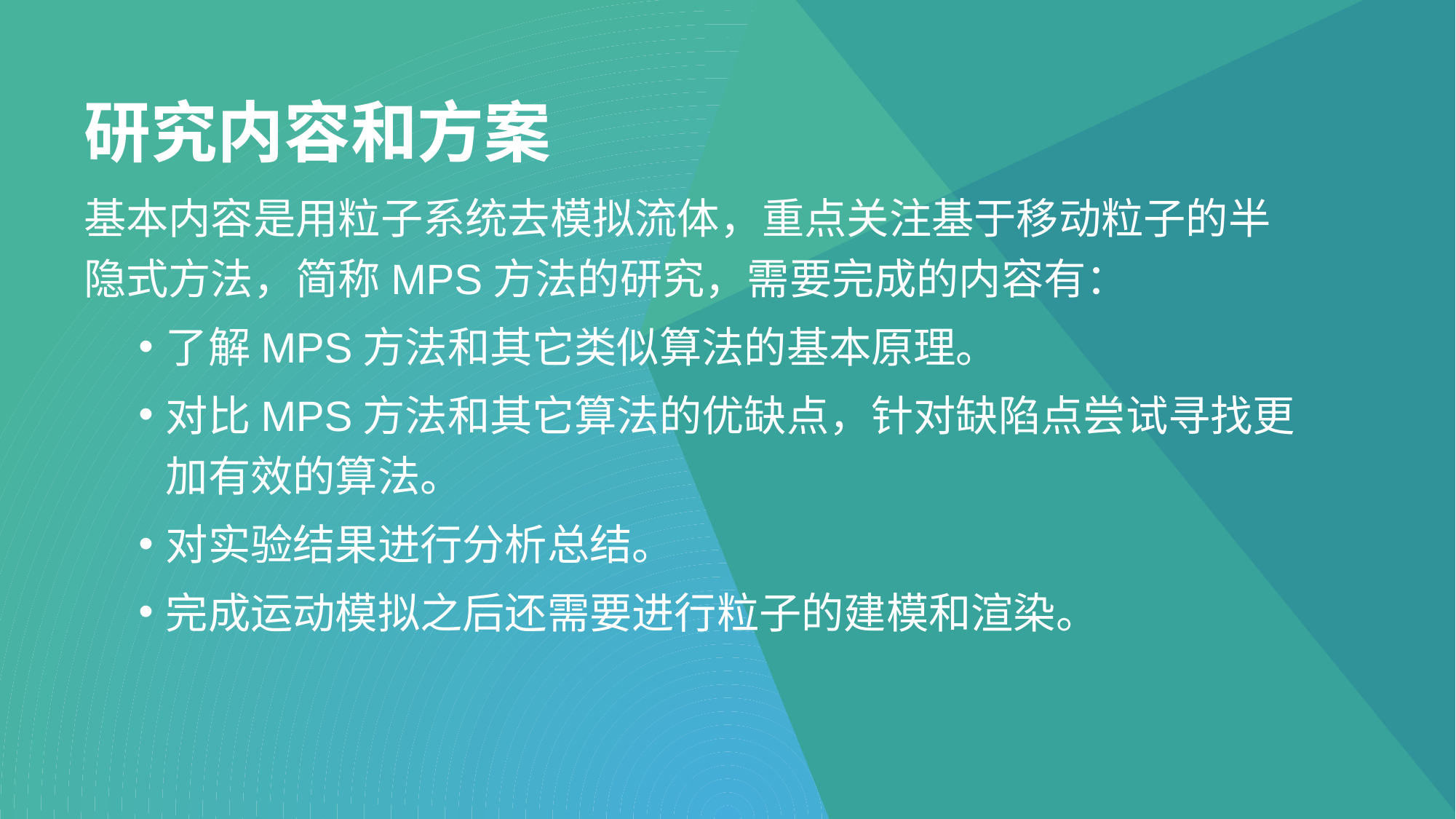

# 研究内容和方案
基本内容是用粒子系统去模拟流体，重点关注基于移动粒子的半隐式方法，简称MPS方法的研究，需要完成的内容有：
了解MPS方法和其它类似算法的基本原理。
对比MPS方法和其它算法的优缺点，针对缺陷点尝试寻找更加有效的算法。
对实验结果进行分析总结。
完成运动模拟之后还需要进行粒子的建模和渲染。